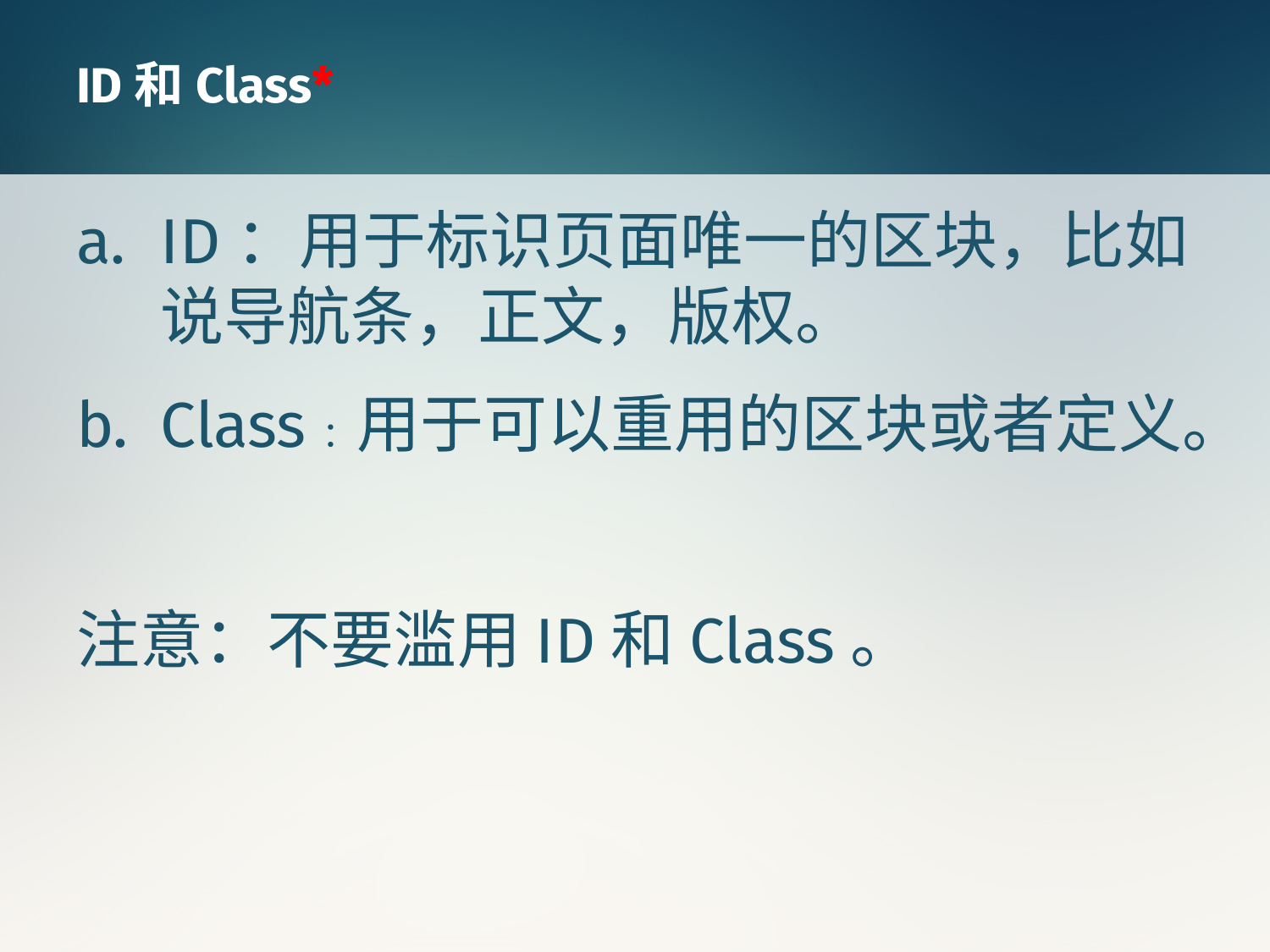

# ID和Class*
ID：用于标识页面唯一的区块，比如说导航条，正文，版权。
Class：用于可以重用的区块或者定义。

注意：不要滥用ID和Class。